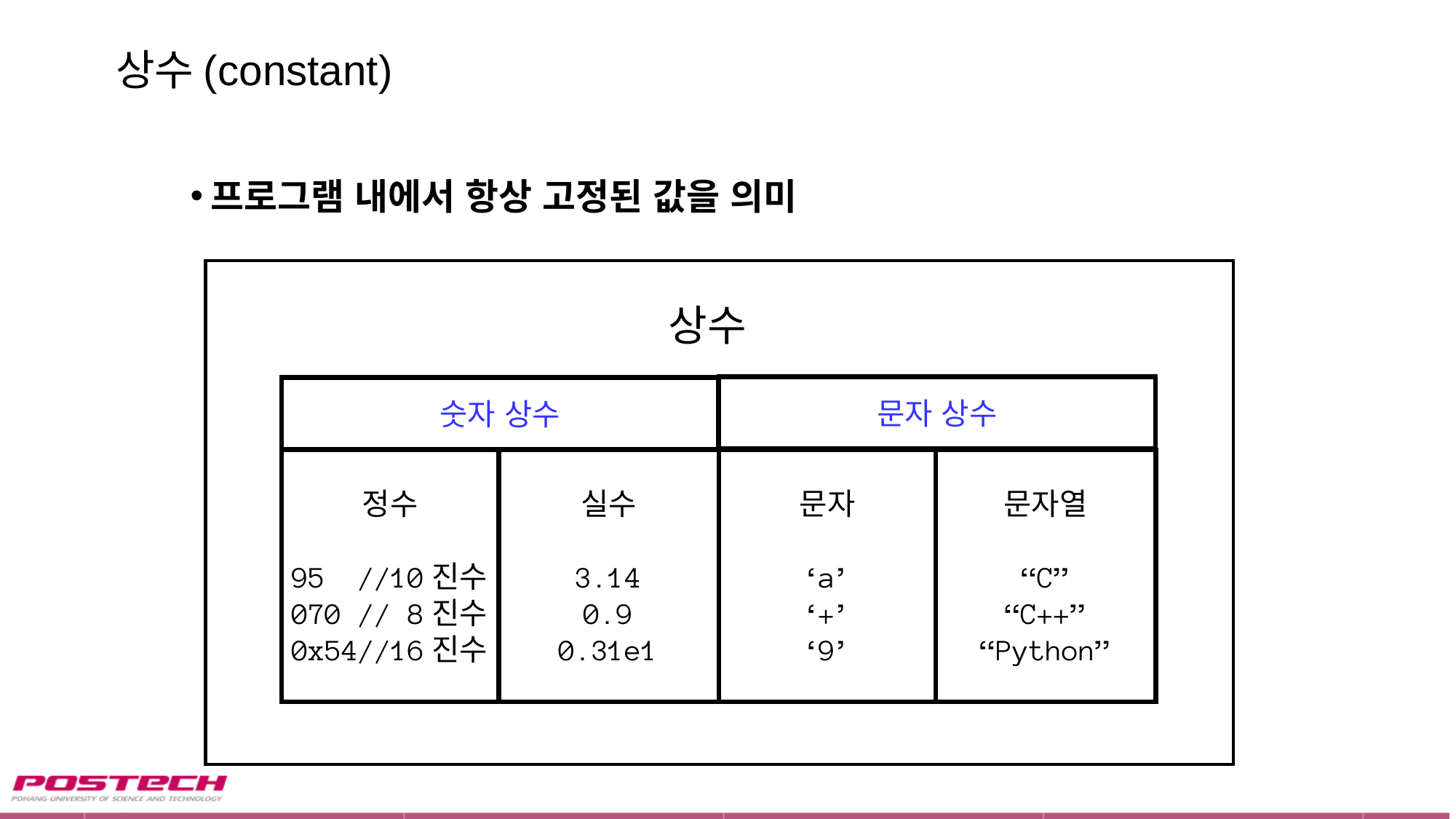

# 상수(constant)
프로그램 내에서 항상 고정된 값을 의미

상수
문자 상수
숫자 상수

문자

‘a’
‘+’
‘9’

문자열

“C”
“C++”
“Python”

정수

95  //10진수
070 // 8진수
0x54//16진수

실수

3.14
0.9
0.31e1